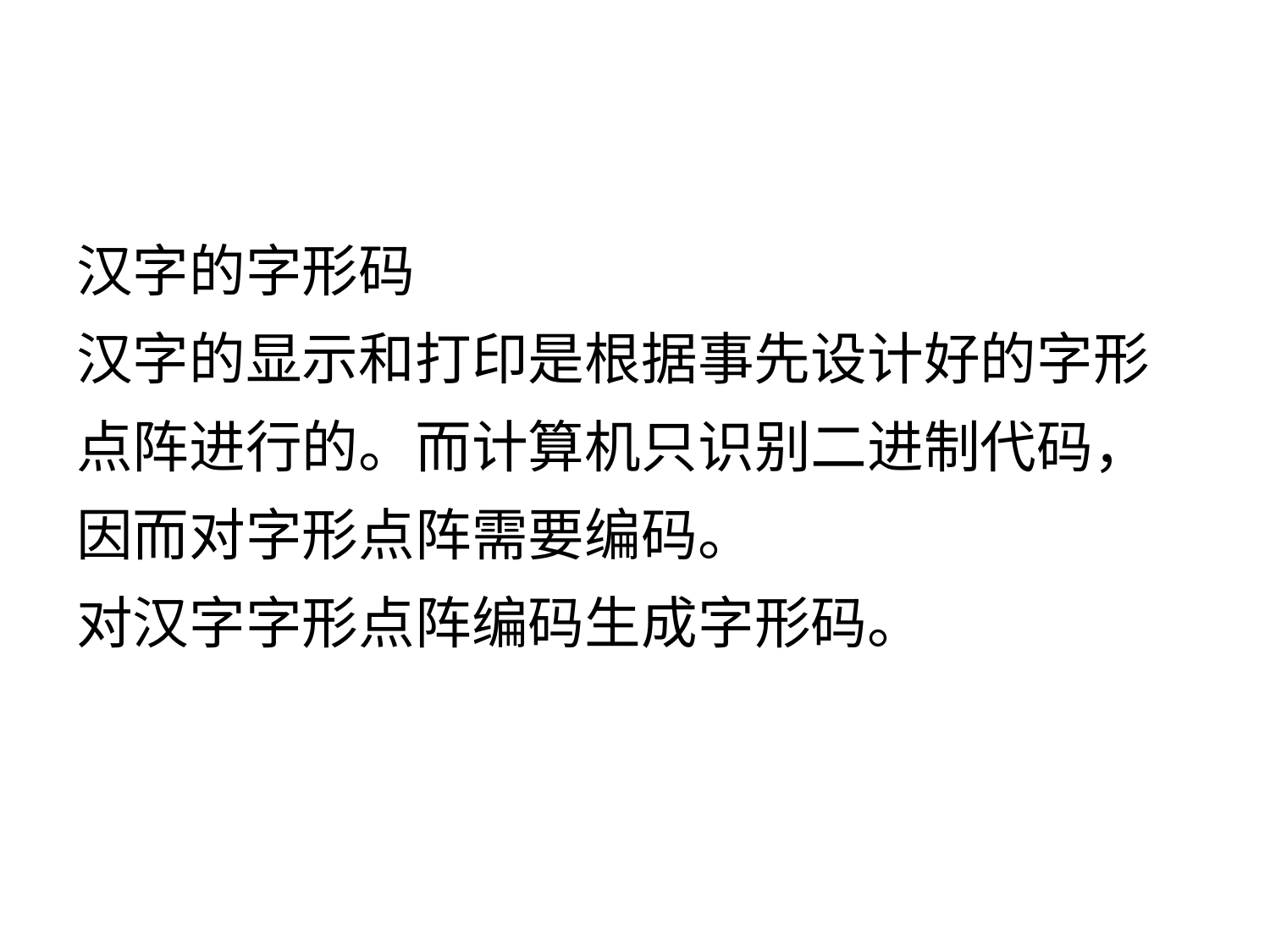

#
汉字的字形码
汉字的显示和打印是根据事先设计好的字形点阵进行的。而计算机只识别二进制代码，因而对字形点阵需要编码。
对汉字字形点阵编码生成字形码。